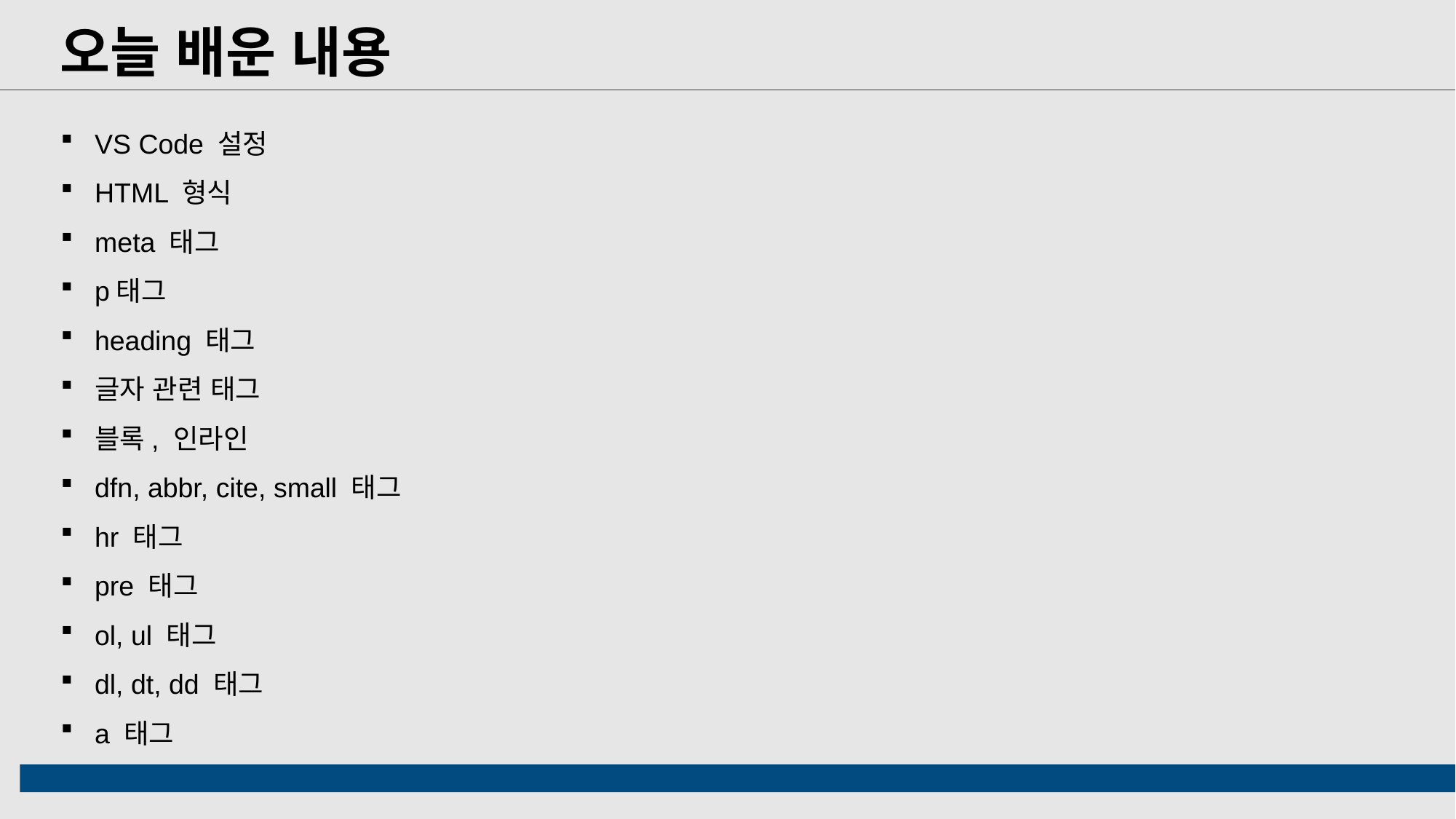

오늘 배운 내용
VS Code 설정
HTML 형식
meta 태그
p태그
heading 태그
글자 관련 태그
블록, 인라인
dfn, abbr, cite, small 태그
hr 태그
pre 태그
ol, ul 태그
dl, dt, dd 태그
a 태그